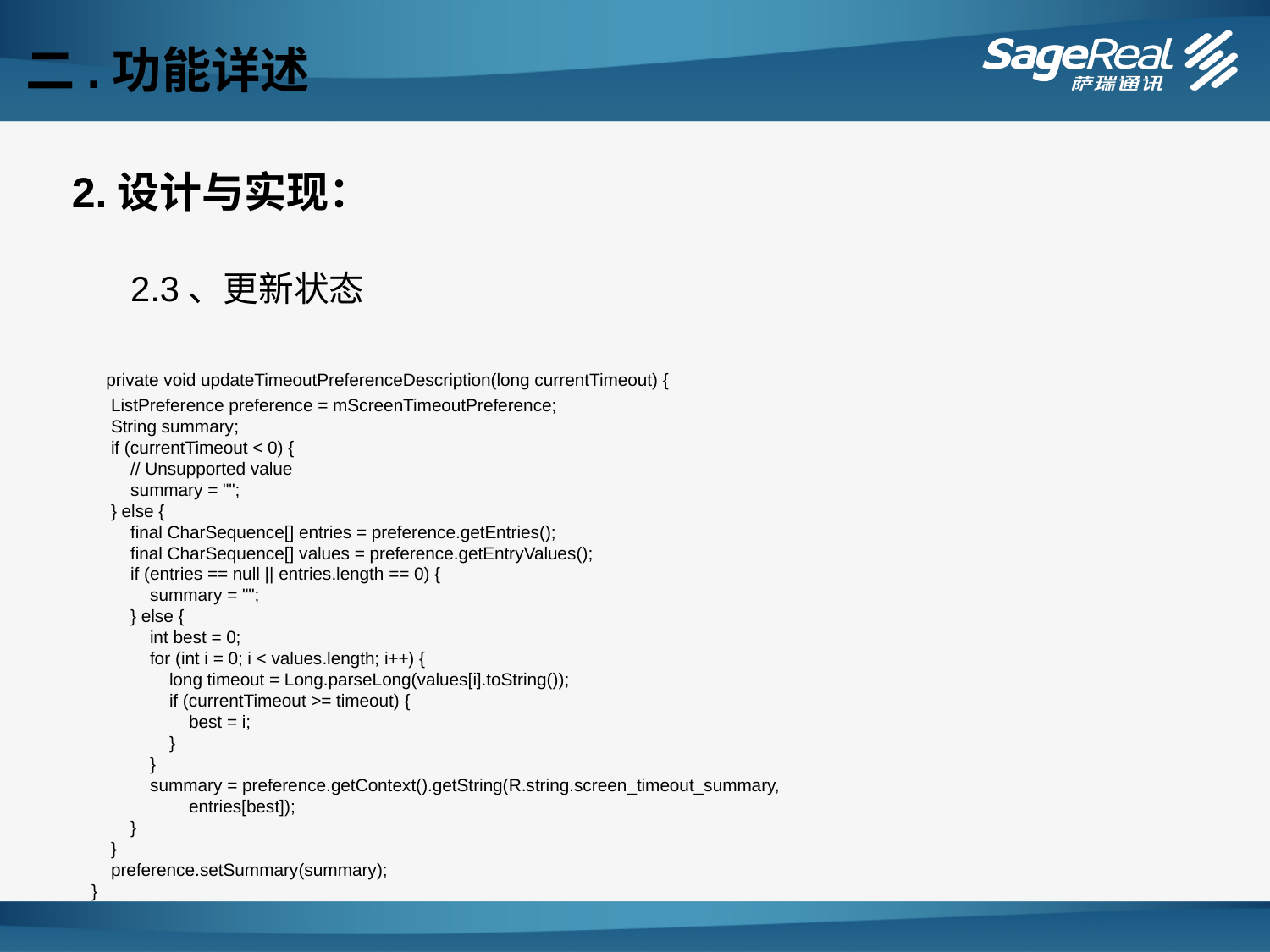

二.功能详述
2.设计与实现：

      2.3、更新状态

    private void updateTimeoutPreferenceDescription(long currentTimeout) {
        ListPreference preference = mScreenTimeoutPreference;
        String summary;
        if (currentTimeout < 0) {
            // Unsupported value
            summary = "";
        } else {
            final CharSequence[] entries = preference.getEntries();
            final CharSequence[] values = preference.getEntryValues();
            if (entries == null || entries.length == 0) {
                summary = "";
            } else {
                int best = 0;
                for (int i = 0; i < values.length; i++) {
                    long timeout = Long.parseLong(values[i].toString());
                    if (currentTimeout >= timeout) {
                        best = i;
                    }
                }
                summary = preference.getContext().getString(R.string.screen_timeout_summary,
                        entries[best]);
            }
        }
        preference.setSummary(summary);
    }